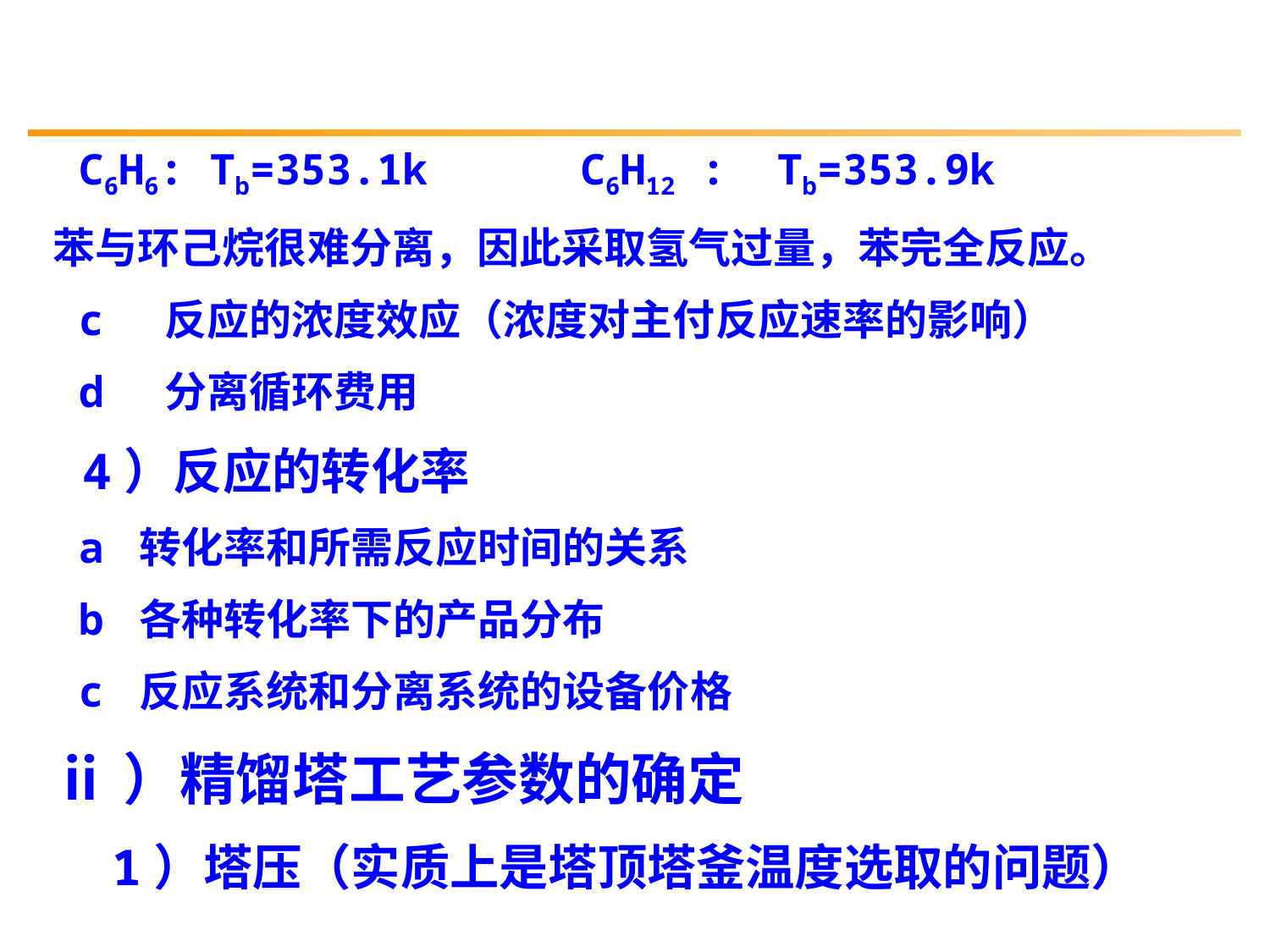

C6H6: Tb=353.1k      C6H12 :  Tb=353.9k
苯与环己烷很难分离，因此采取氢气过量，苯完全反应。
 c  反应的浓度效应（浓度对主付反应速率的影响）
 d  分离循环费用
 4）反应的转化率
 a 转化率和所需反应时间的关系
 b 各种转化率下的产品分布
 c 反应系统和分离系统的设备价格
ⅱ）精馏塔工艺参数的确定
  1）塔压（实质上是塔顶塔釜温度选取的问题）